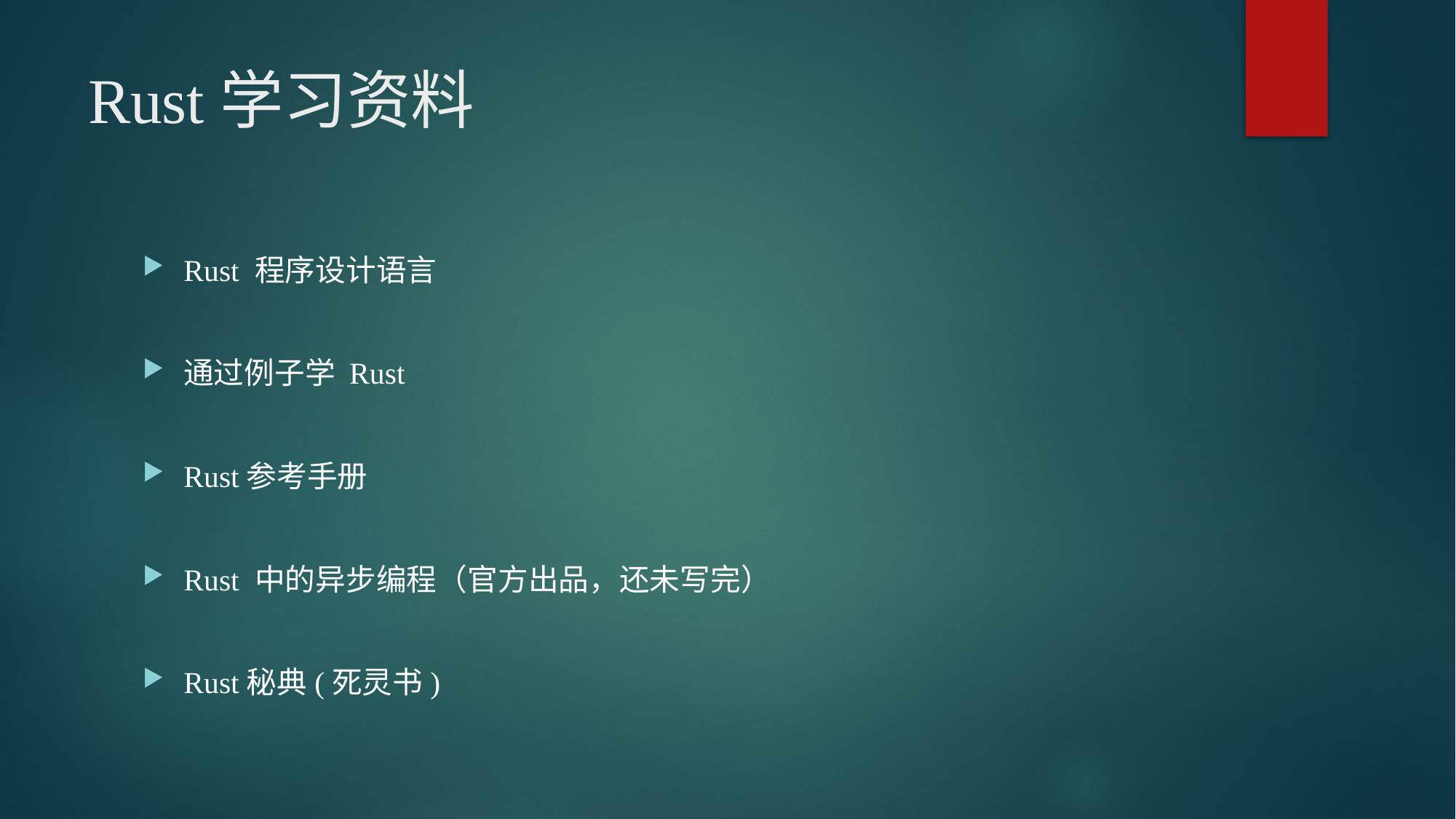

# Rust学习资料
Rust 程序设计语言

通过例子学 Rust

Rust参考手册

Rust 中的异步编程（官方出品，还未写完）

Rust秘典(死灵书)